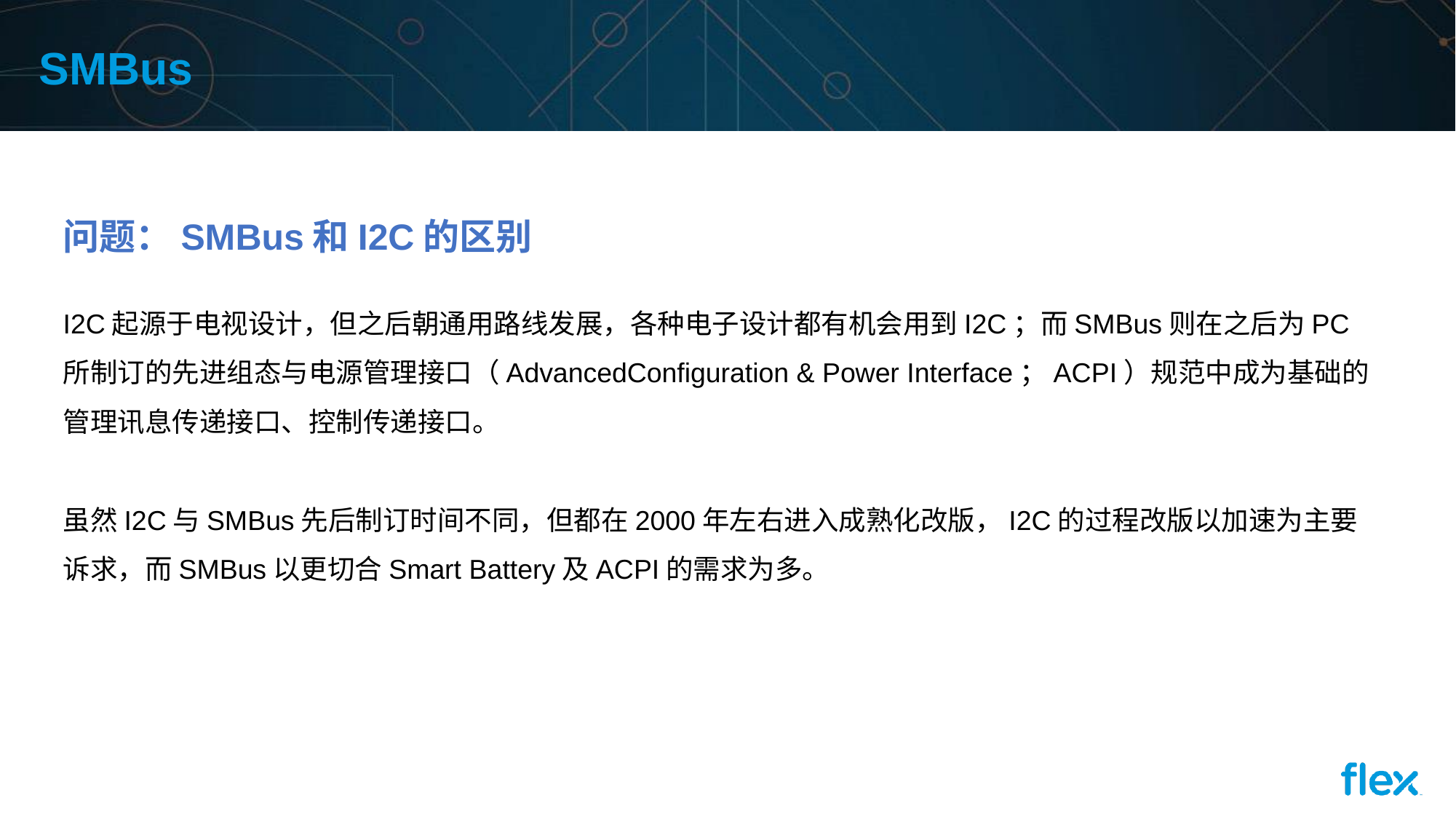

# SMBus
问题：SMBus和I2C的区别

I2C起源于电视设计，但之后朝通用路线发展，各种电子设计都有机会用到I2C；而SMBus则在之后为PC所制订的先进组态与电源管理接口（AdvancedConfiguration & Power Interface；ACPI）规范中成为基础的管理讯息传递接口、控制传递接口。

虽然I2C与SMBus先后制订时间不同，但都在2000年左右进入成熟化改版，I2C的过程改版以加速为主要诉求，而SMBus以更切合Smart Battery及ACPI的需求为多。